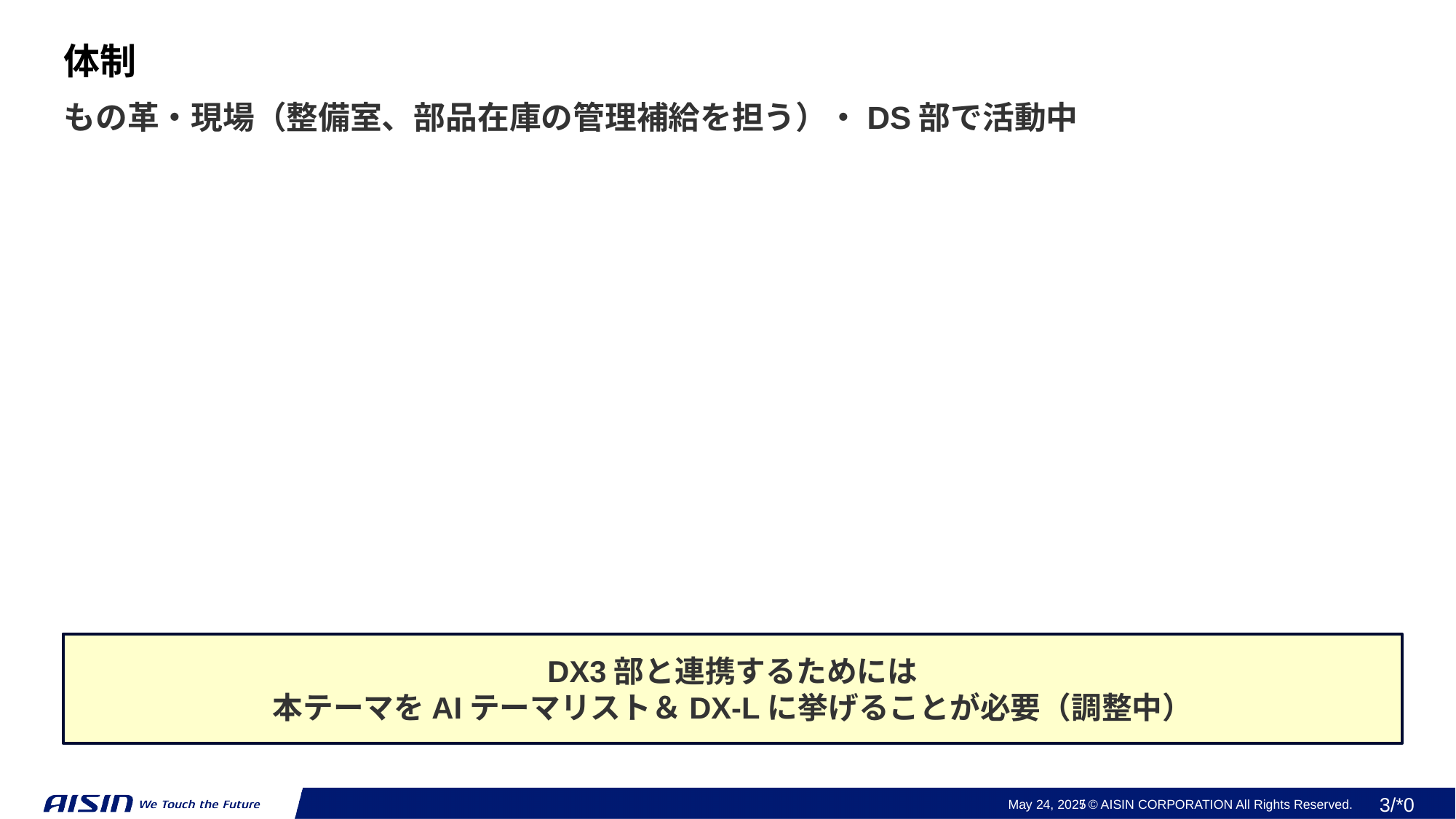

体制
もの革・現場（整備室、部品在庫の管理補給を担う）・DS部で活動中
DX3部と連携するためには
本テーマをAIテーマリスト＆DX-Lに挙げることが必要（調整中）
May 24, 2025